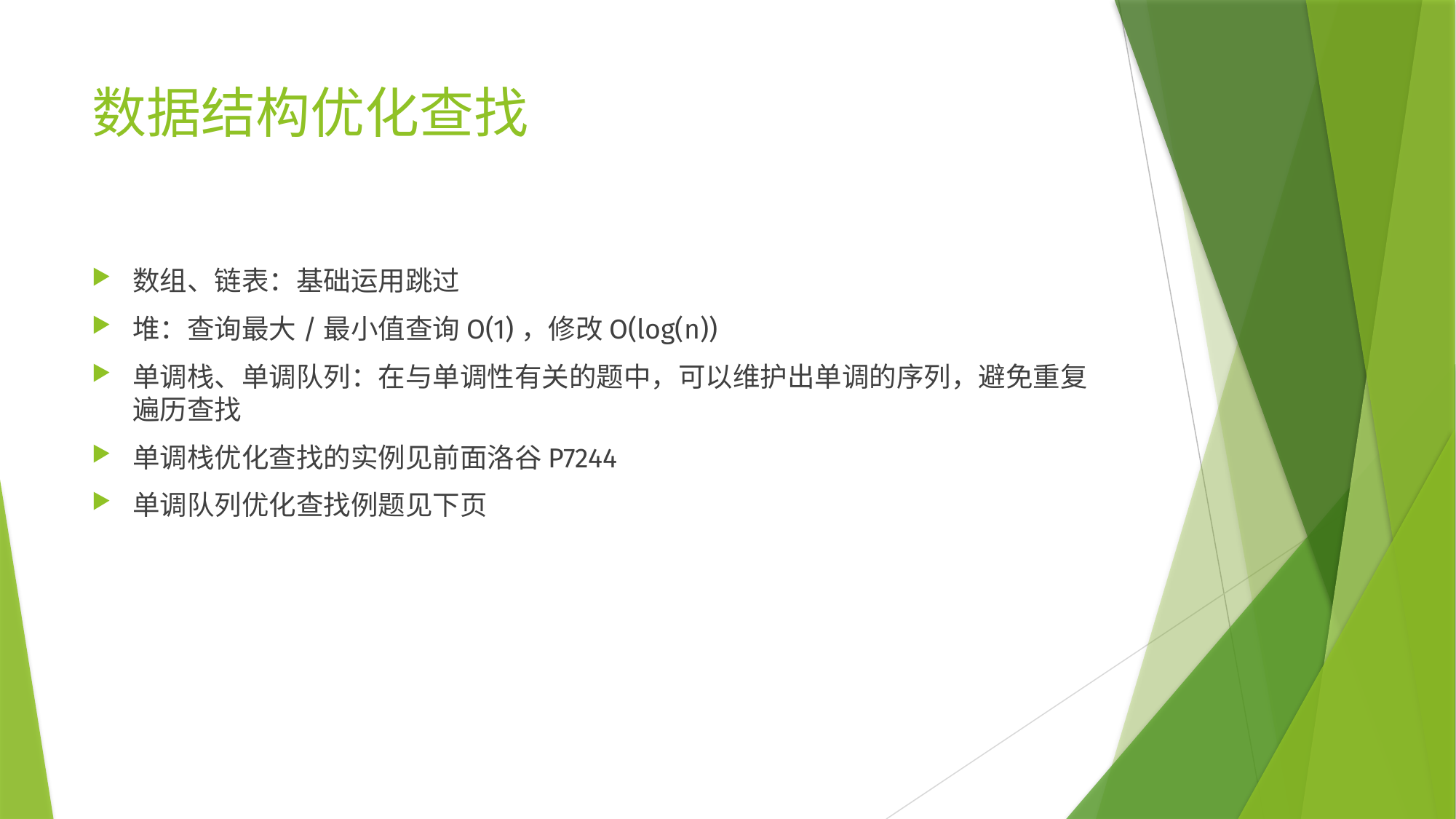

# 数据结构优化查找
数组、链表：基础运用跳过
堆：查询最大/最小值查询O(1)，修改O(log(n))
单调栈、单调队列：在与单调性有关的题中，可以维护出单调的序列，避免重复遍历查找
单调栈优化查找的实例见前面洛谷P7244
单调队列优化查找例题见下页